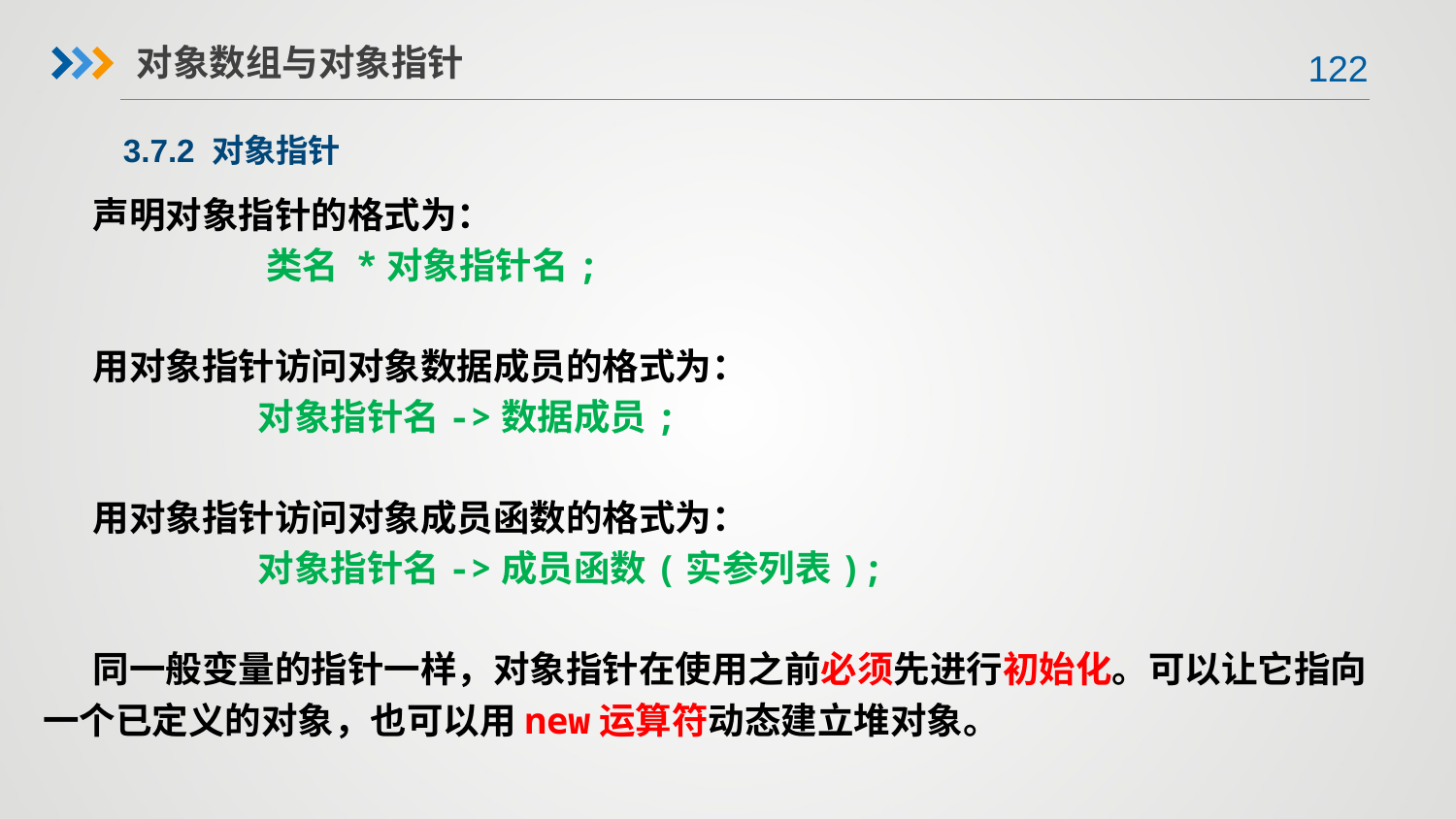

对象数组与对象指针
3.7.2 对象指针
     声明对象指针的格式为：
                          类名 *对象指针名;

     用对象指针访问对象数据成员的格式为：
                         对象指针名->数据成员;

     用对象指针访问对象成员函数的格式为：
                         对象指针名->成员函数(实参列表);

     同一般变量的指针一样，对象指针在使用之前必须先进行初始化。可以让它指向一个已定义的对象，也可以用new运算符动态建立堆对象。